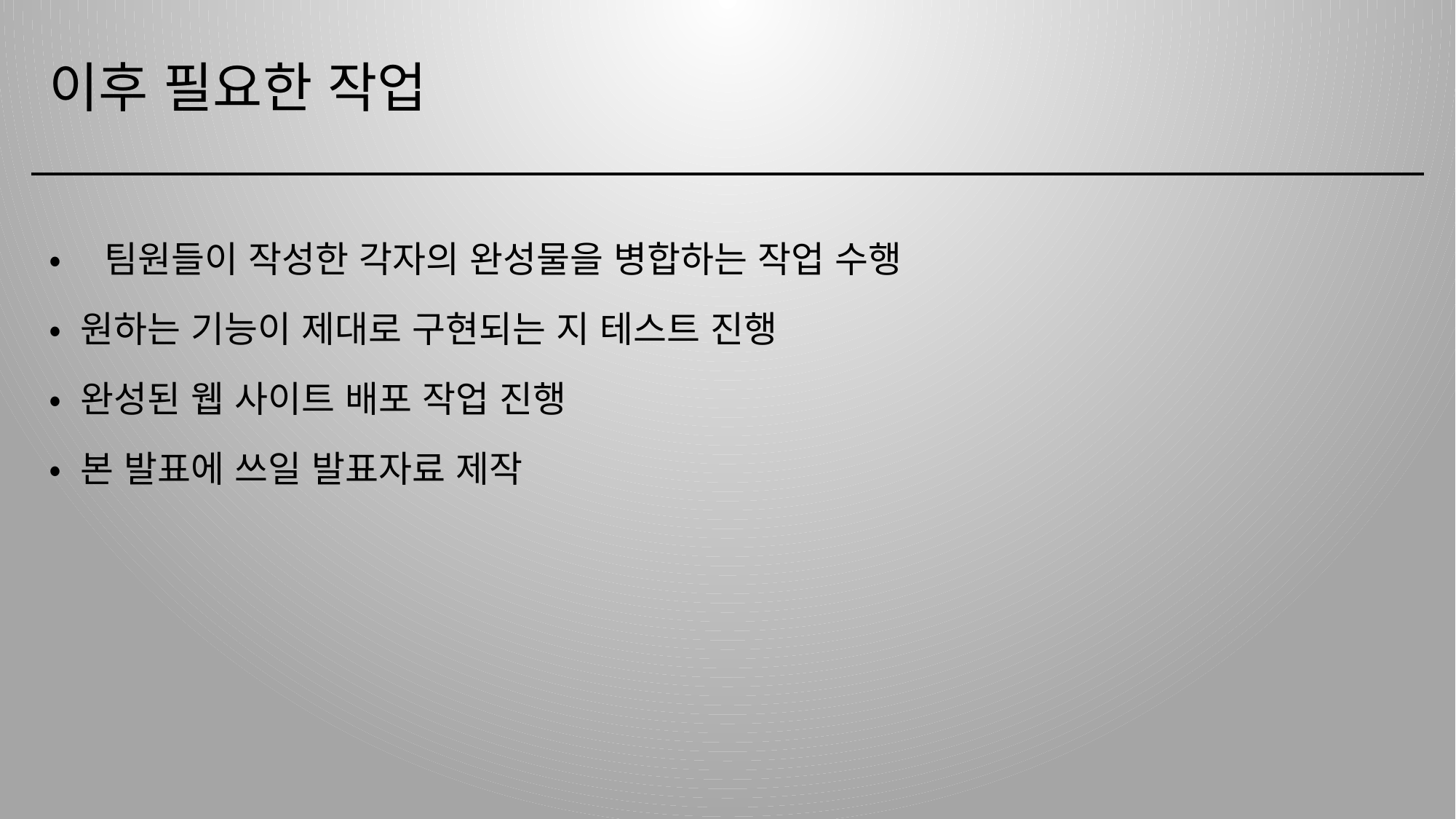

이후 필요한 작업
• 팀원들이 작성한 각자의 완성물을 병합하는 작업 수행
• 원하는 기능이 제대로 구현되는 지 테스트 진행
• 완성된 웹 사이트 배포 작업 진행
• 본 발표에 쓰일 발표자료 제작